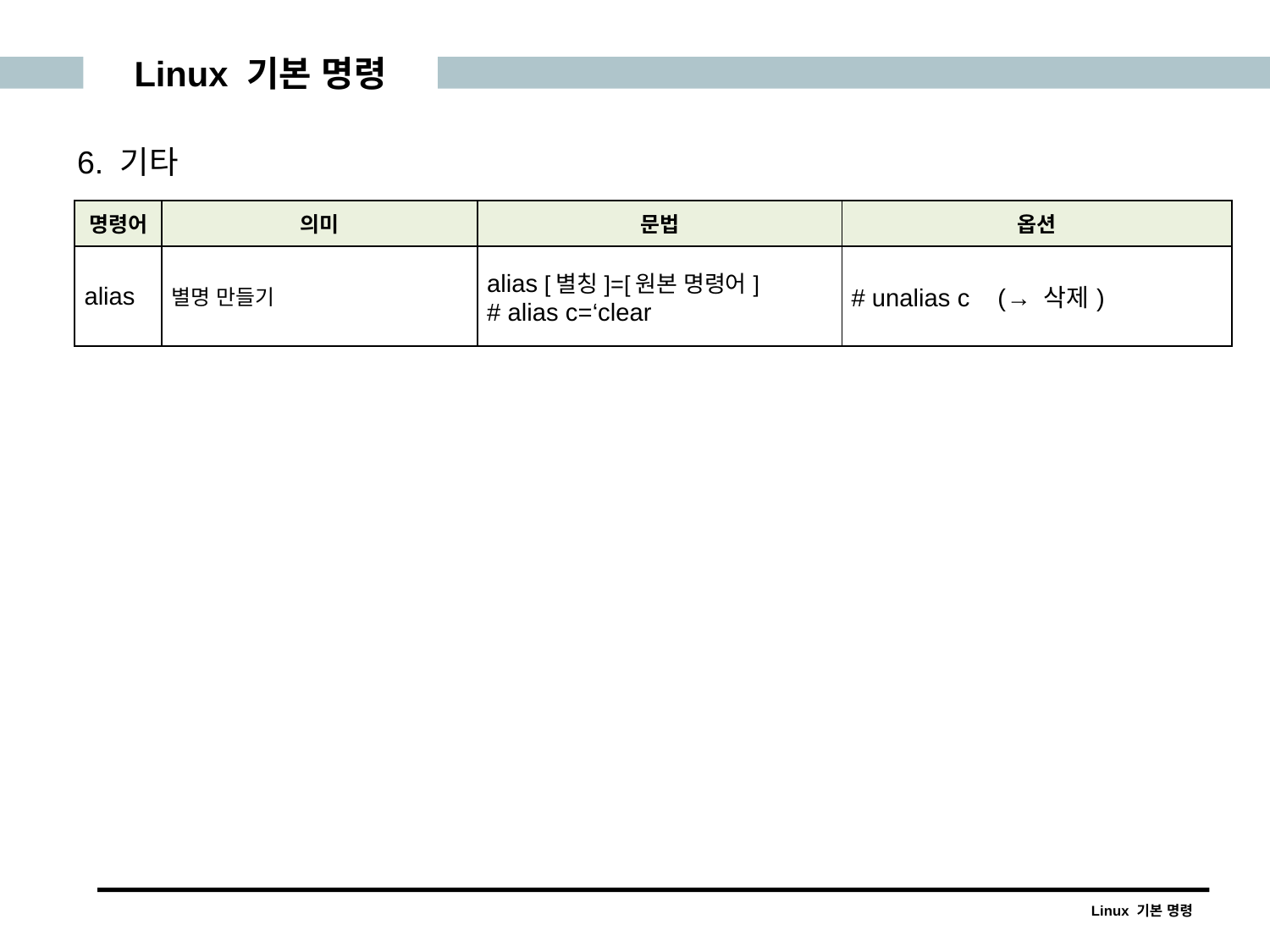

Linux 기본 명령

6. 기타
| 명령어 | 의미 | 문법 | 옵션 |
| --- | --- | --- | --- |
| alias | 별명 만들기 | alias [별칭]=[원본 명령어] # alias c=‘clear | # unalias c (→ 삭제) |

Linux 기본 명령